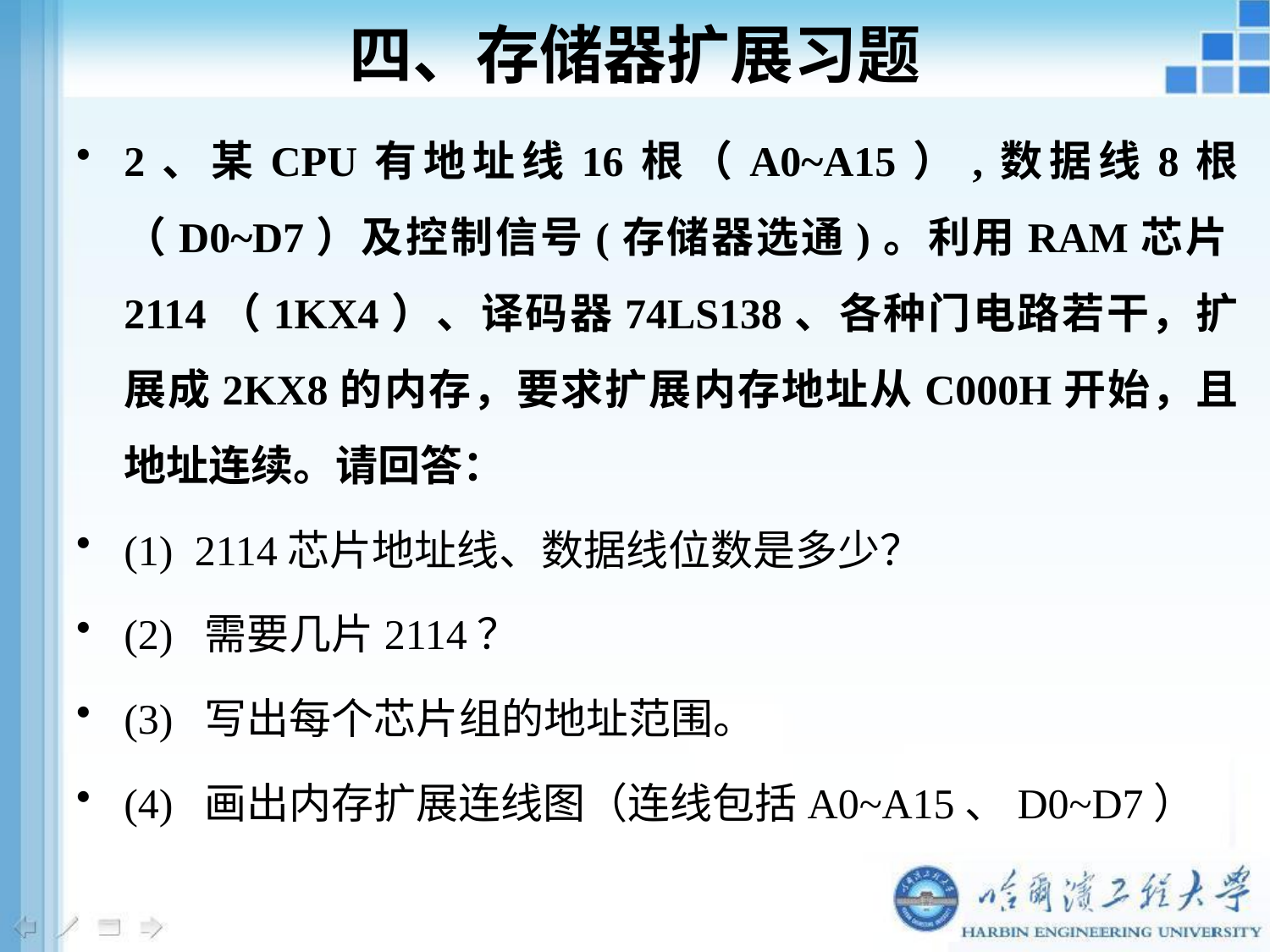

# 四、存储器扩展习题
2、某CPU有地址线16根（A0~A15）,数据线8根（D0~D7）及控制信号(存储器选通)。利用RAM芯片2114（1KX4）、译码器74LS138、各种门电路若干，扩展成2KX8的内存，要求扩展内存地址从C000H开始，且地址连续。请回答：
(1)  2114芯片地址线、数据线位数是多少？
(2)  需要几片2114？
(3)  写出每个芯片组的地址范围。
(4)  画出内存扩展连线图（连线包括A0~A15、D0~D7）